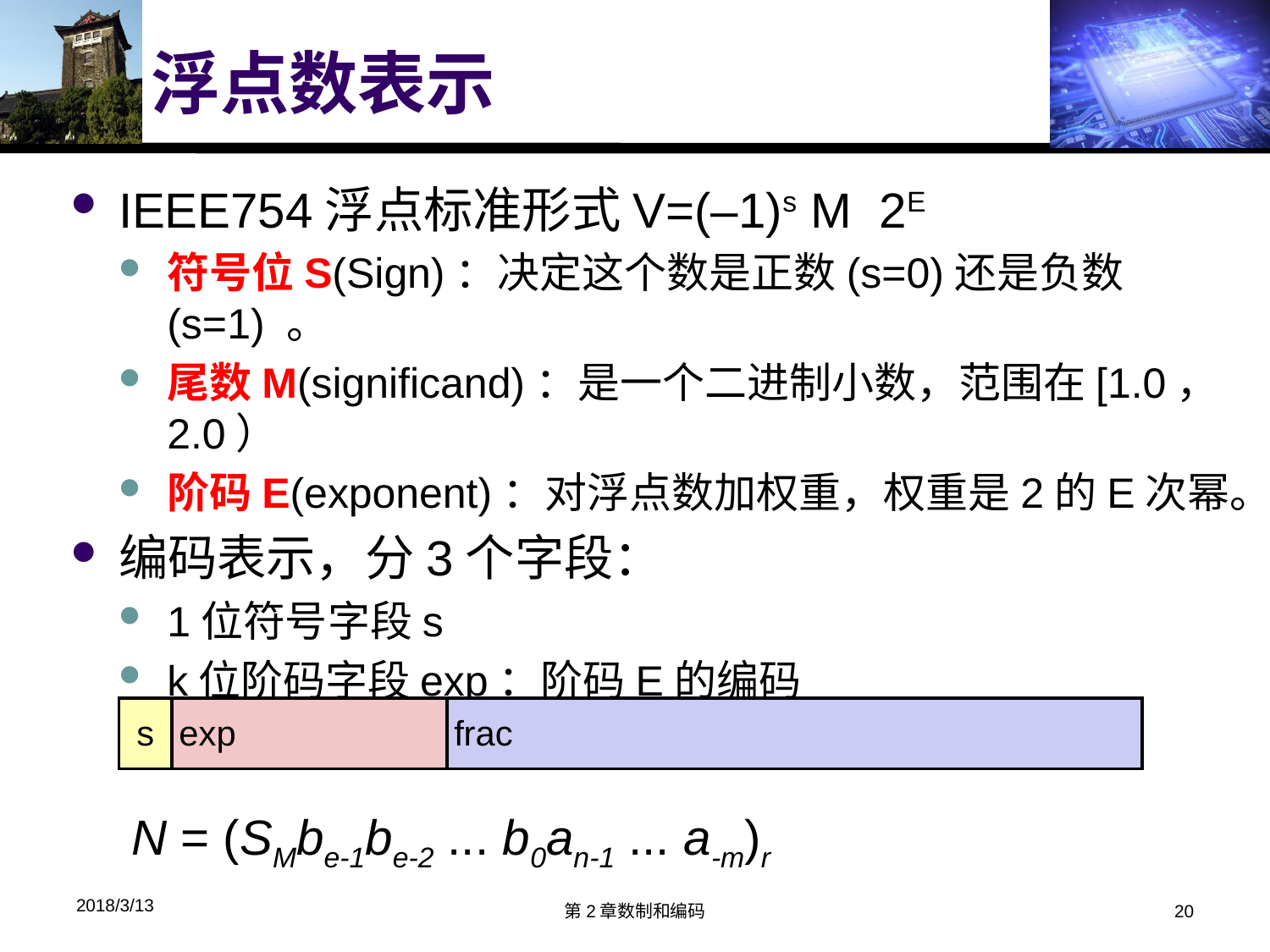

# 浮点数表示
IEEE754浮点标准形式V=(–1)s M  2E
符号位S(Sign)：决定这个数是正数(s=0)还是负数(s=1) 。
尾数M(significand)：是一个二进制小数，范围在[1.0，2.0）
阶码E(exponent)：对浮点数加权重，权重是2的E次幂。
编码表示，分3个字段：
1位符号字段s
k位阶码字段exp：阶码E的编码
n位小数字段frac： 尾数M的编码
| s | exp | frac |
| --- | --- | --- |
N = (SMbe-1be-2 ... b0an-1 ... a-m)r
2018/3/13
第2章数制和编码
20